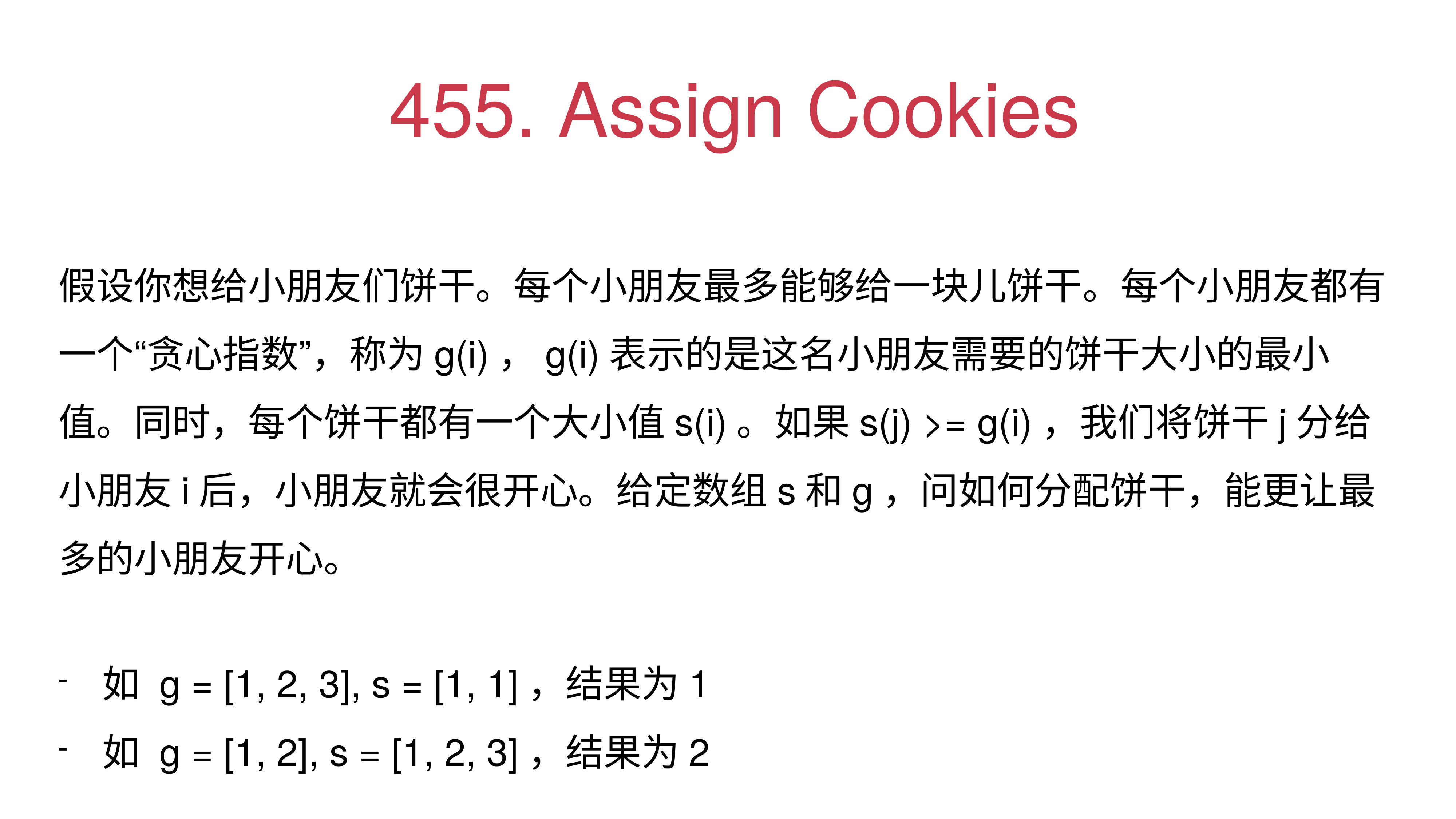

# 455. Assign Cookies
假设你想给小朋友们饼干。每个小朋友最多能够给一块儿饼干。每个小朋友都有一个“贪心指数”，称为g(i)，g(i)表示的是这名小朋友需要的饼干大小的最小值。同时，每个饼干都有一个大小值s(i)。如果s(j) >= g(i)，我们将饼干j分给小朋友i后，小朋友就会很开心。给定数组s和g，问如何分配饼干，能更让最多的小朋友开心。
如 g = [1, 2, 3], s = [1, 1]，结果为1
如 g = [1, 2], s = [1, 2, 3]，结果为2